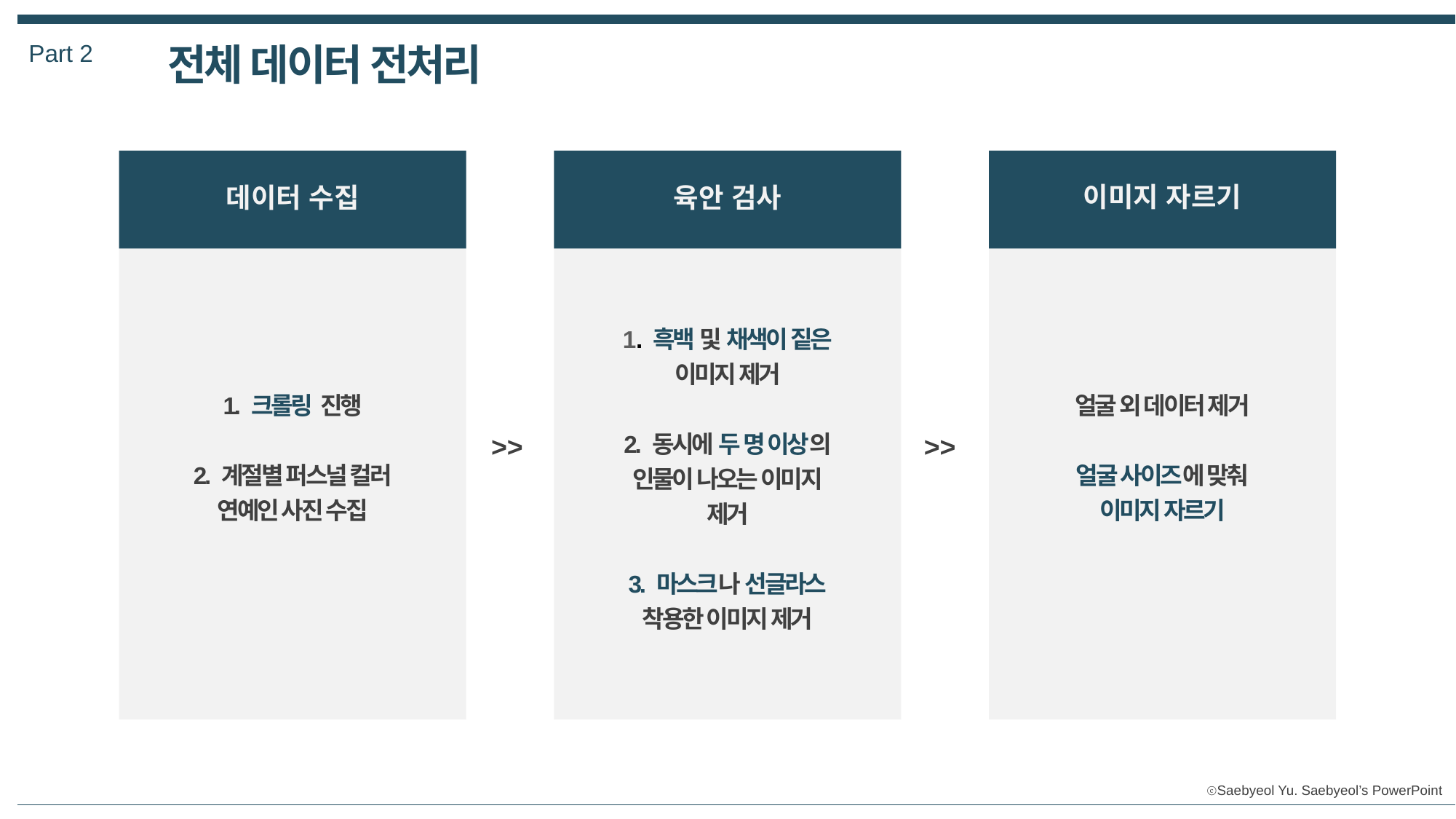

Part 2
전체 데이터 전처리

육안 검사
1. 흑백 및 채색이 짙은
이미지 제거

2. 동시에 두 명 이상의
인물이 나오는 이미지
제거

3. 마스크나 선글라스
착용한 이미지 제거

이미지 자르기
얼굴 외 데이터 제거

얼굴 사이즈에 맞춰
이미지 자르기

데이터 수집
1. 크롤링 진행

2. 계절별 퍼스널 컬러
연예인 사진 수집
>>
>>